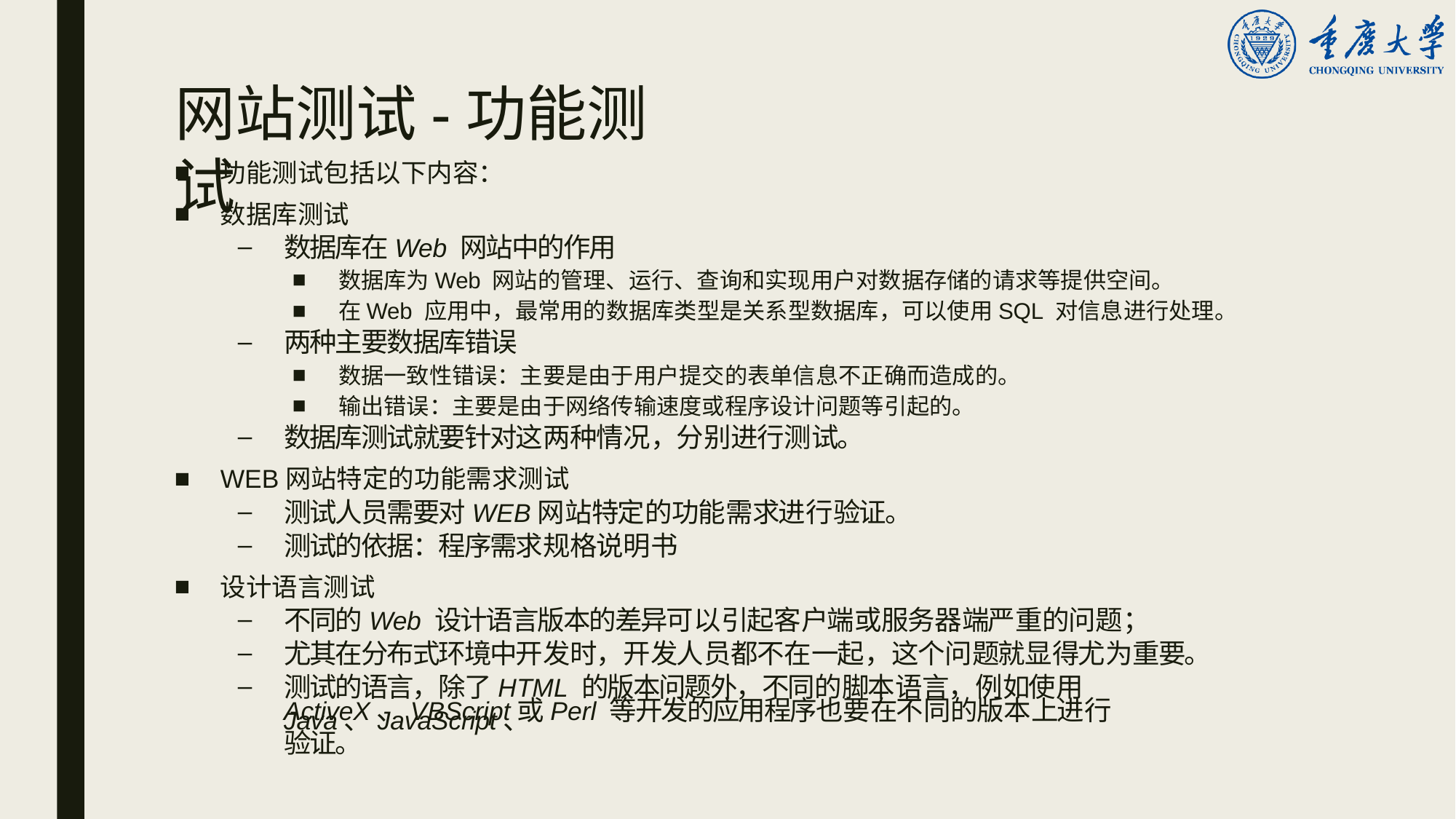

# 网站测试-功能测试
功能测试包括以下内容：
数据库测试
数据库在Web 网站中的作用
数据库为Web 网站的管理、运行、查询和实现用户对数据存储的请求等提供空间。
在Web 应用中，最常用的数据库类型是关系型数据库，可以使用SQL 对信息进行处理。
两种主要数据库错误
数据一致性错误：主要是由于用户提交的表单信息不正确而造成的。
输出错误：主要是由于网络传输速度或程序设计问题等引起的。
数据库测试就要针对这两种情况，分别进行测试。
WEB网站特定的功能需求测试
测试人员需要对WEB网站特定的功能需求进行验证。
测试的依据：程序需求规格说明书
设计语言测试
不同的Web 设计语言版本的差异可以引起客户端或服务器端严重的问题；
尤其在分布式环境中开发时，开发人员都不在一起，这个问题就显得尤为重要。
测试的语言，除了HTML 的版本问题外，不同的脚本语言，例如使用Java、JavaScript、
ActiveX、VBScript或Perl 等开发的应用程序也要在不同的版本上进行验证。